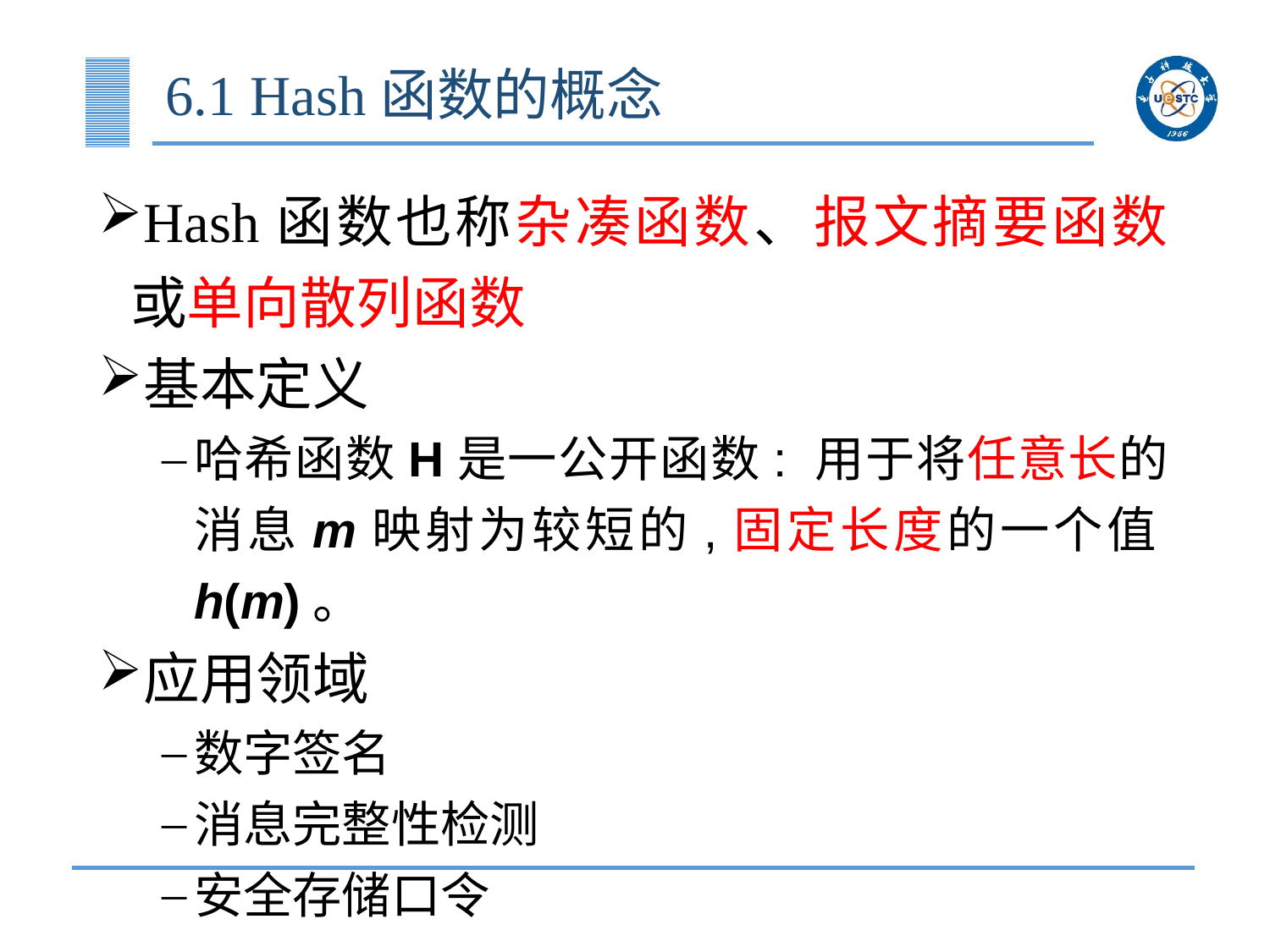

# 6.1 Hash函数的概念
Hash函数也称杂凑函数、报文摘要函数或单向散列函数
基本定义
哈希函数H是一公开函数: 用于将任意长的消息m映射为较短的,固定长度的一个值h(m)。
应用领域
数字签名
消息完整性检测
安全存储口令